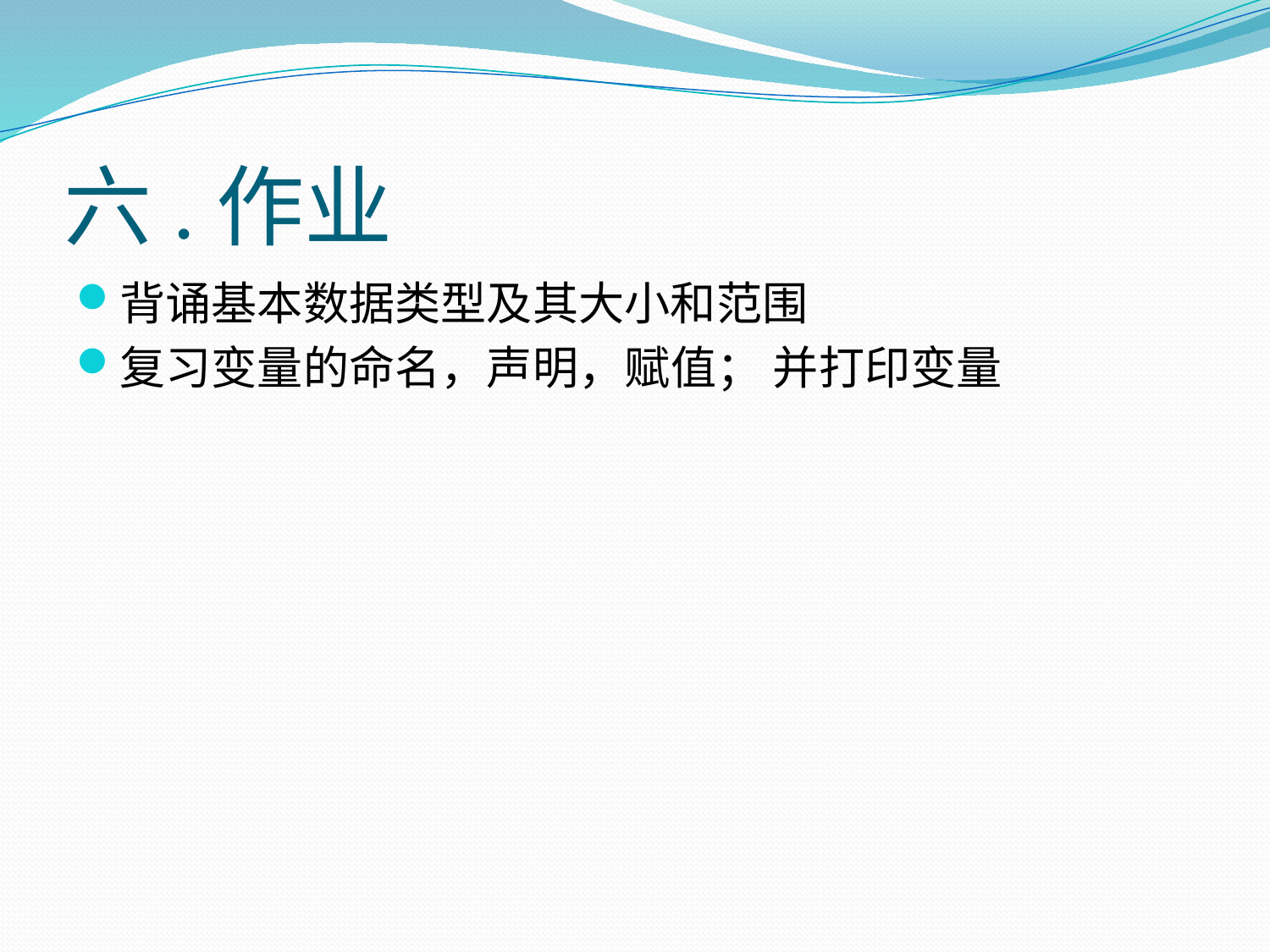

# 六.作业
背诵基本数据类型及其大小和范围
复习变量的命名，声明，赋值； 并打印变量